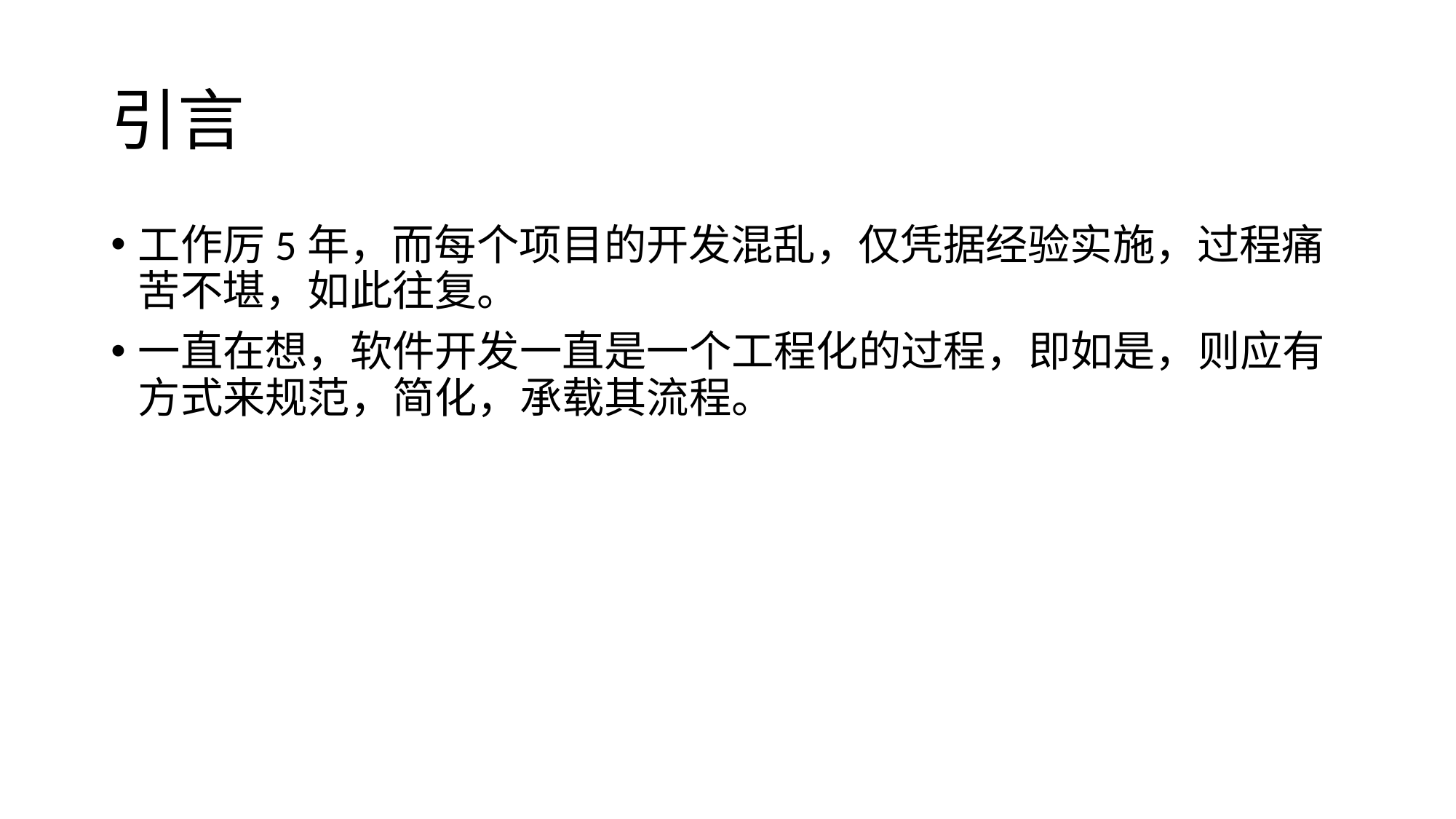

# 引言
工作厉5年，而每个项目的开发混乱，仅凭据经验实施，过程痛苦不堪，如此往复。
一直在想，软件开发一直是一个工程化的过程，即如是，则应有方式来规范，简化，承载其流程。